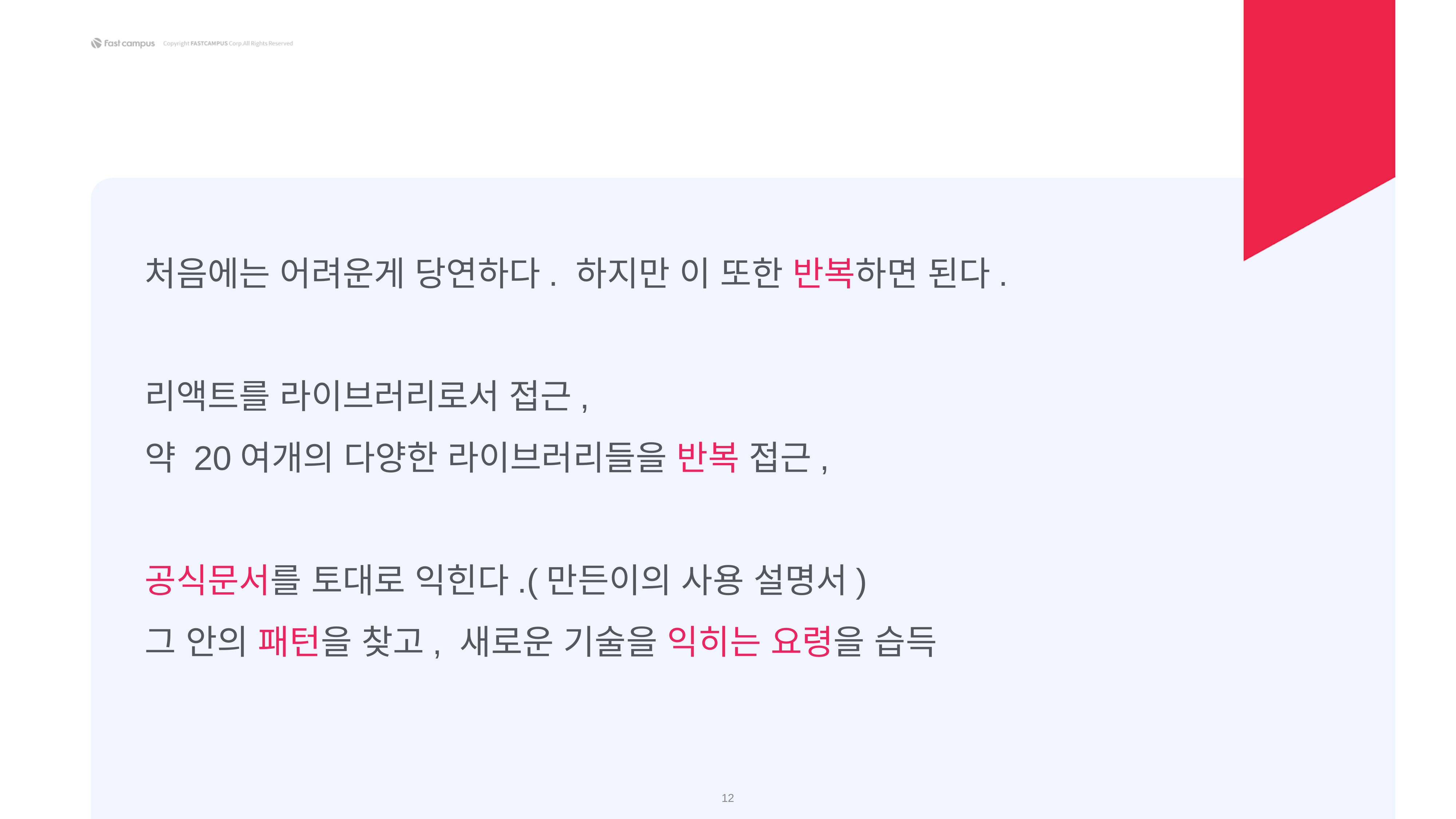

처음에는 어려운게 당연하다. 하지만 이 또한 반복하면 된다.

리액트를 라이브러리로서 접근,
약 20여개의 다양한 라이브러리들을 반복 접근,

공식문서를 토대로 익힌다.(만든이의 사용 설명서)
그 안의 패턴을 찾고, 새로운 기술을 익히는 요령을 습득
12